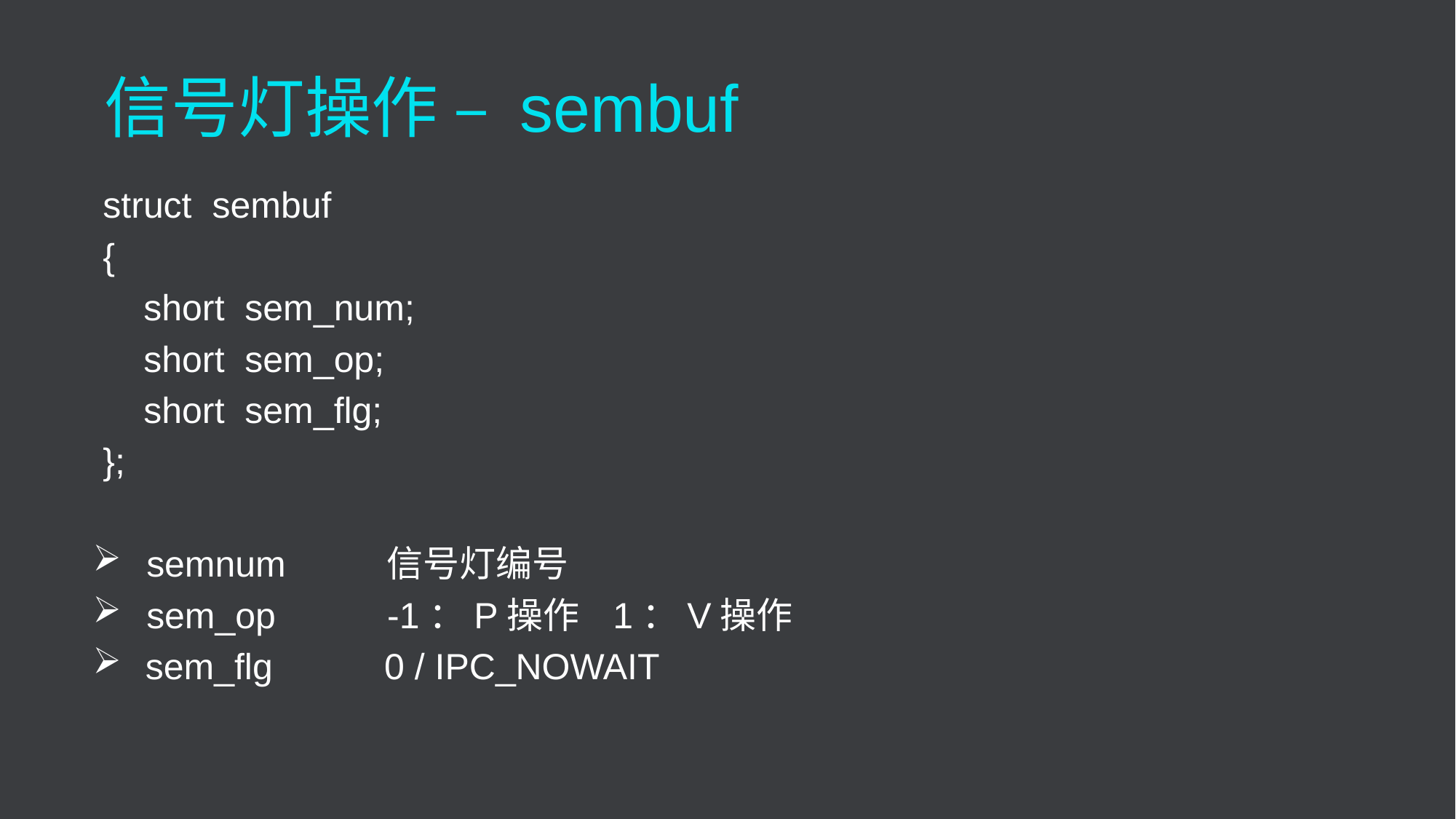

信号灯操作 – sembuf
 struct  sembuf
 {
     short  sem_num;
     short  sem_op;
     short  sem_flg;
 };

 semnum         信号灯编号
 sem_op           -1：P操作   1：V操作
sem_flg           0 / IPC_NOWAIT